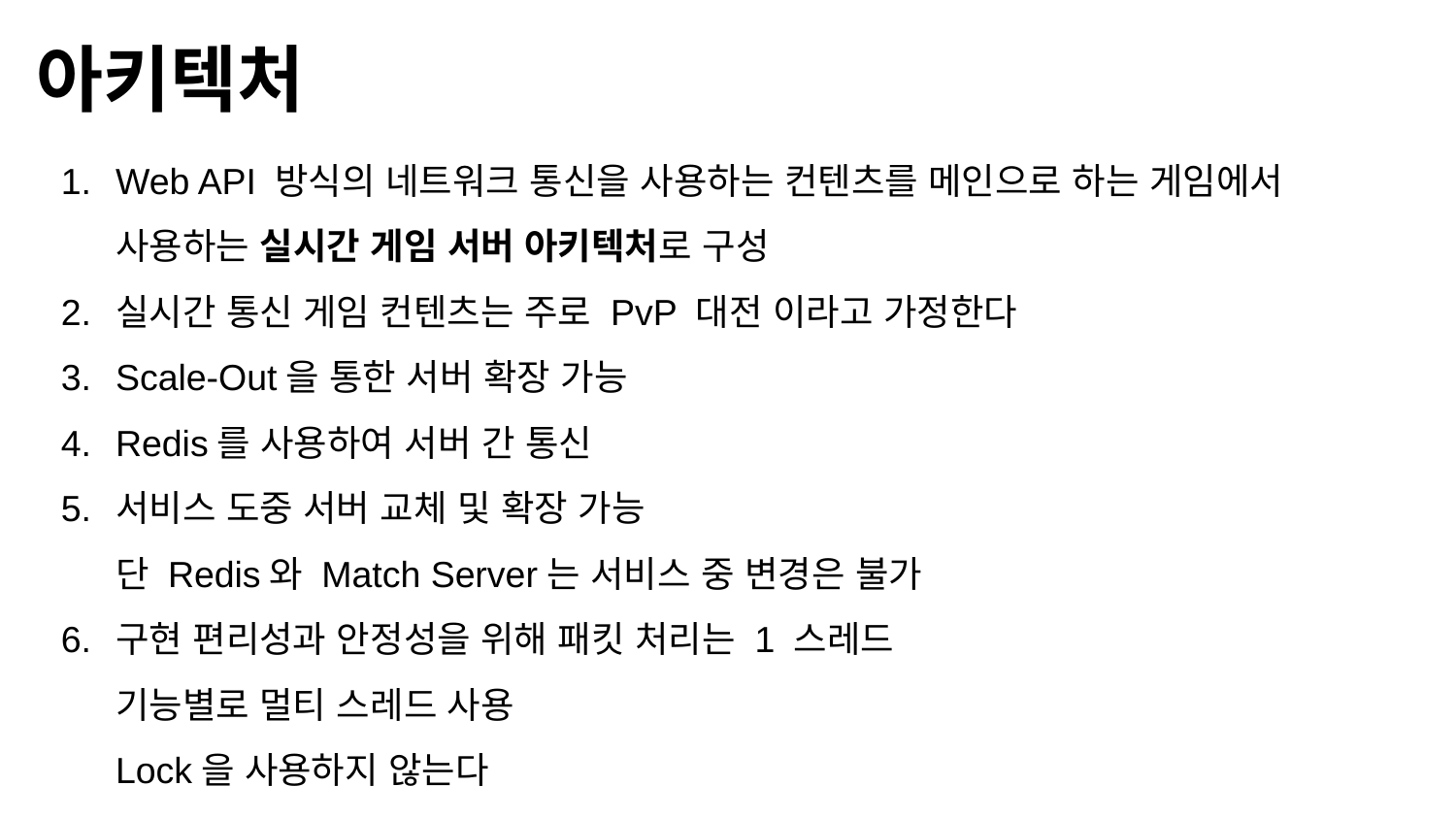

아키텍처
Web API 방식의 네트워크 통신을 사용하는 컨텐츠를 메인으로 하는 게임에서 사용하는 실시간 게임 서버 아키텍처로 구성
실시간 통신 게임 컨텐츠는 주로 PvP 대전 이라고 가정한다
Scale-Out을 통한 서버 확장 가능
Redis를 사용하여 서버 간 통신
서비스 도중 서버 교체 및 확장 가능
단 Redis와 Match Server는 서비스 중 변경은 불가
구현 편리성과 안정성을 위해 패킷 처리는 1 스레드
기능별로 멀티 스레드 사용
Lock을 사용하지 않는다